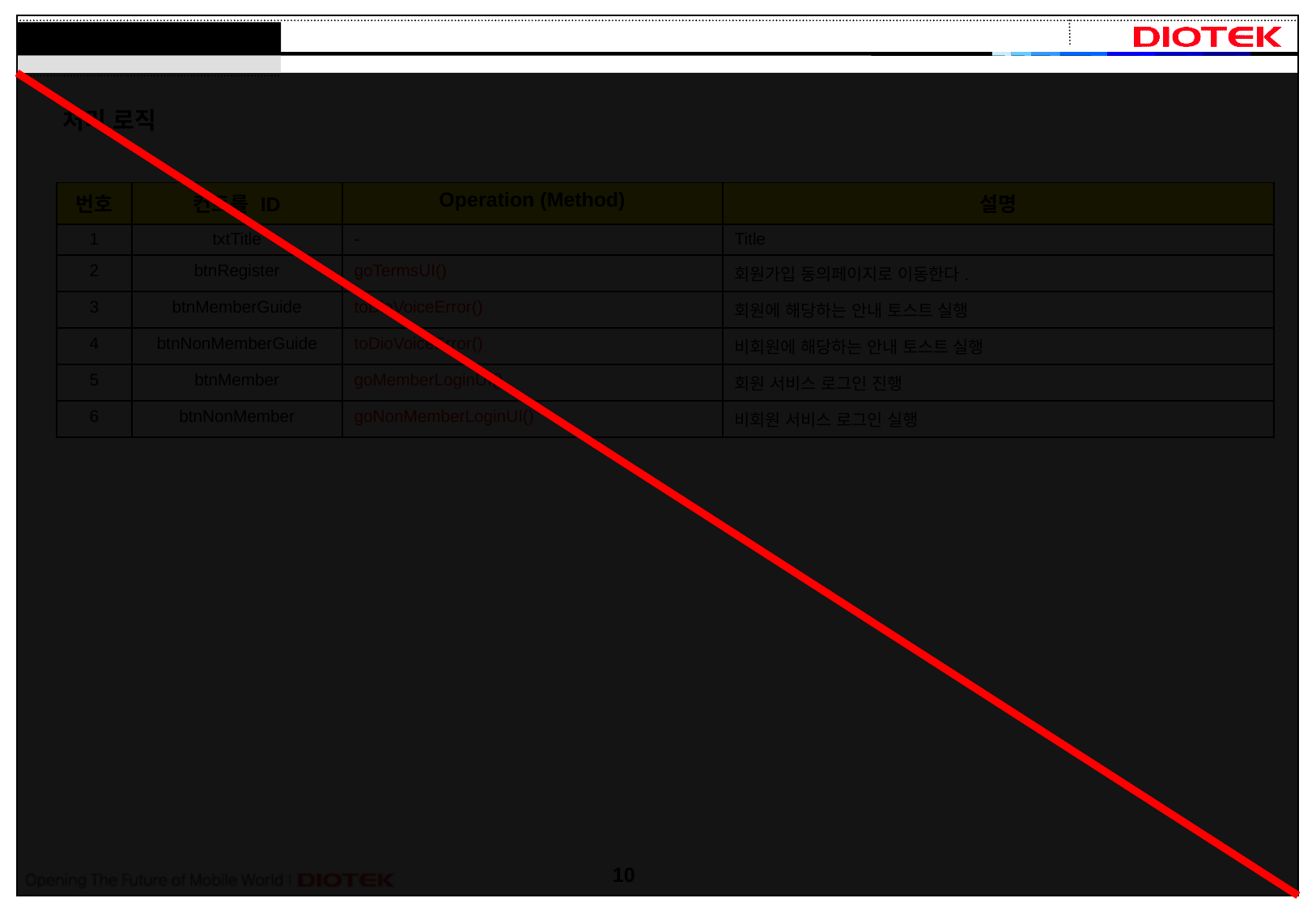

처리 로직
| 번호 | 컨트롤 ID | Operation (Method) | 설명 |
| --- | --- | --- | --- |
| 1 | txtTitle | - | Title |
| 2 | btnRegister | goTermsUI() | 회원가입 동의페이지로 이동한다. |
| 3 | btnMemberGuide | toDioVoiceError() | 회원에 해당하는 안내 토스트 실행 |
| 4 | btnNonMemberGuide | toDioVoiceError() | 비회원에 해당하는 안내 토스트 실행 |
| 5 | btnMember | goMemberLoginUI() | 회원 서비스 로그인 진행 |
| 6 | btnNonMember | goNonMemberLoginUI() | 비회원 서비스 로그인 실행 |